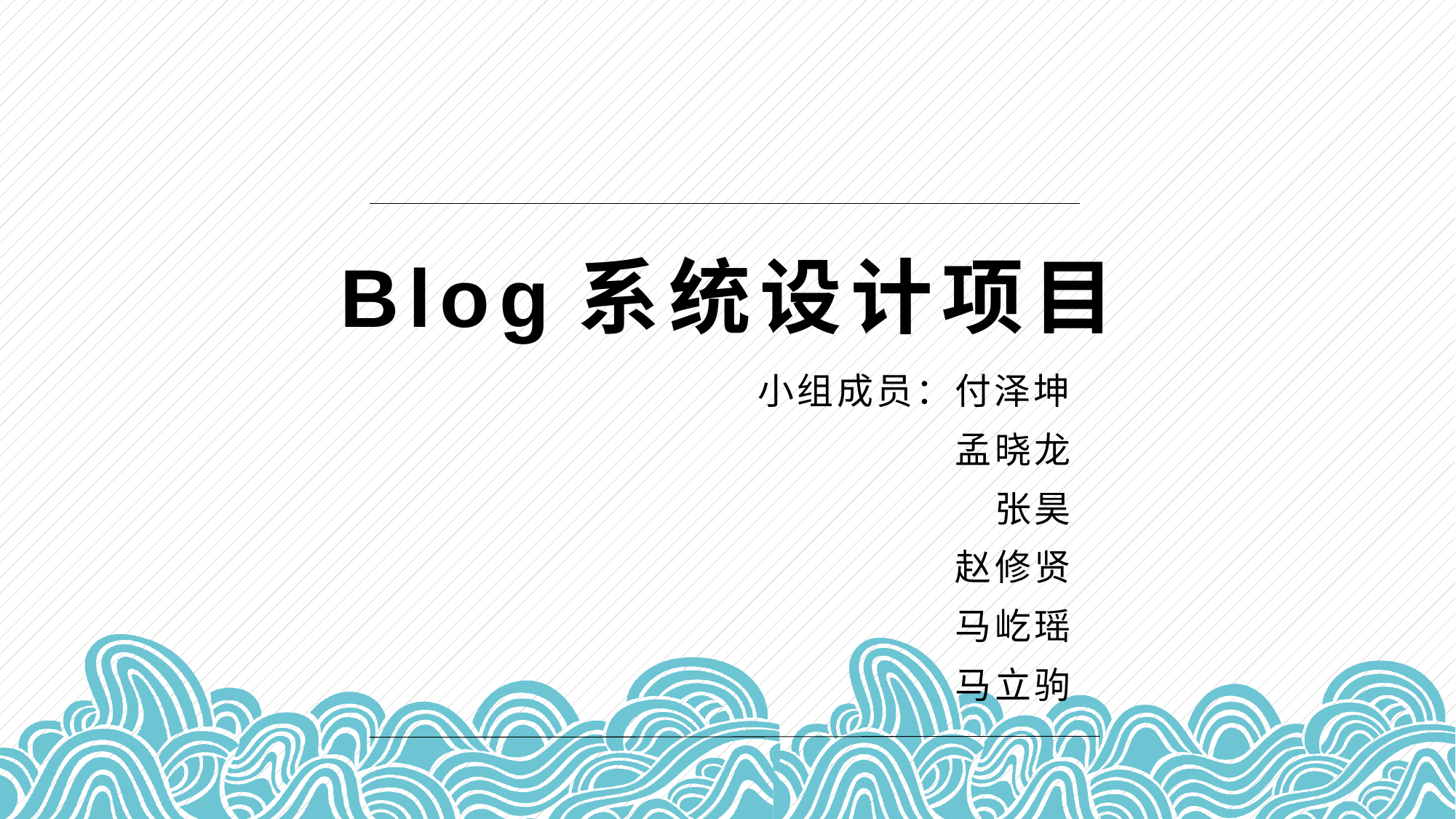

# Blog系统设计项目
小组成员：付泽坤
孟晓龙
张昊
赵修贤
马屹瑶
马立驹